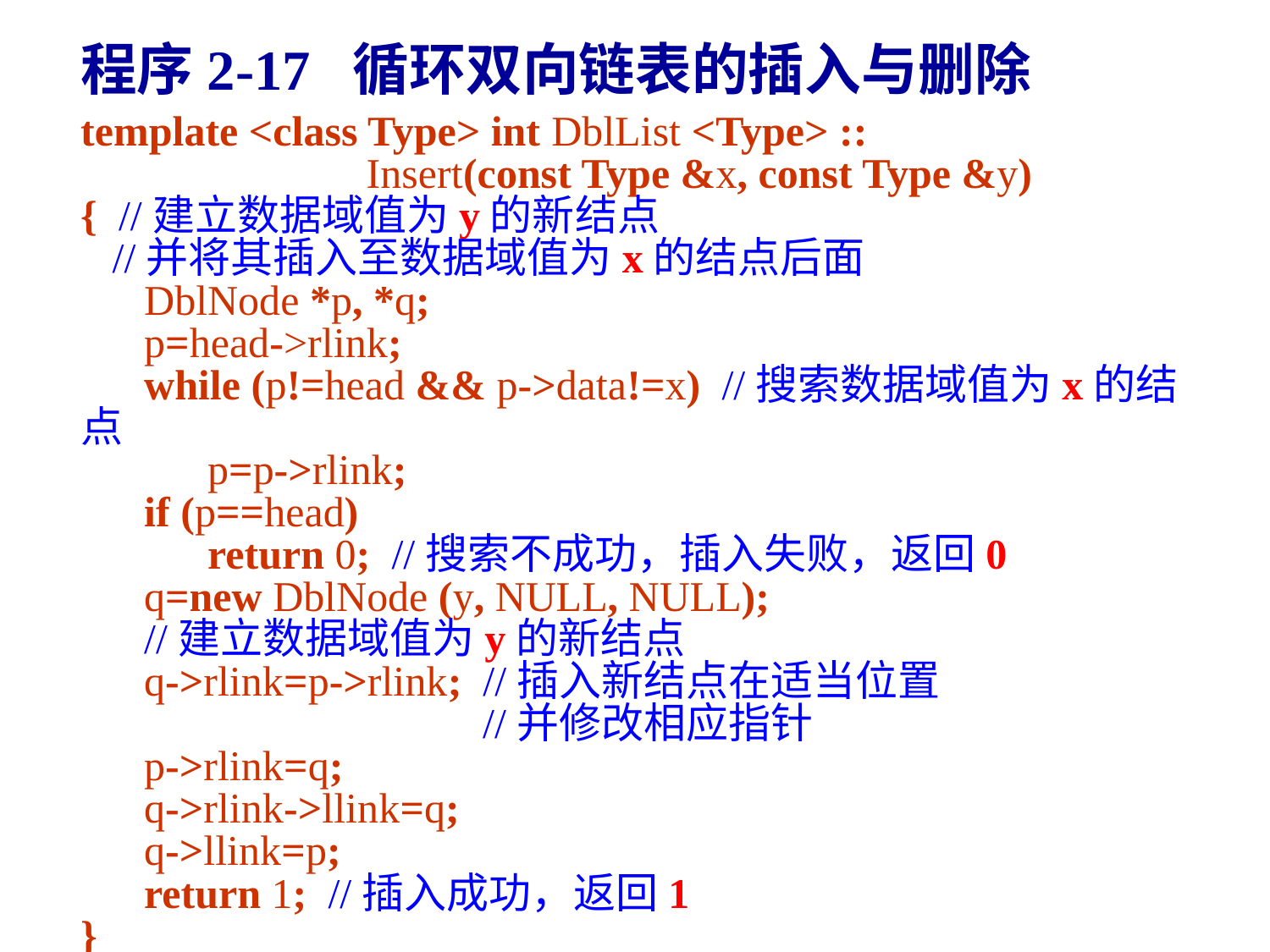

程序2-17  循环双向链表的插入与删除
template <class Type> int DblList <Type> ::
                           Insert(const Type &x, const Type &y)
{  //建立数据域值为y的新结点
   //并将其插入至数据域值为x的结点后面
      DblNode *p, *q;
      p=head->rlink;
      while (p!=head && p->data!=x)  //搜索数据域值为x的结点
            p=p->rlink;
      if (p==head)
	return 0;  //搜索不成功，插入失败，返回0
      q=new DblNode (y, NULL, NULL);
      //建立数据域值为y的新结点
      q->rlink=p->rlink;  //插入新结点在适当位置
                                      //并修改相应指针
      p->rlink=q;
      q->rlink->llink=q;
      q->llink=p;
      return 1;  //插入成功，返回1
}
178